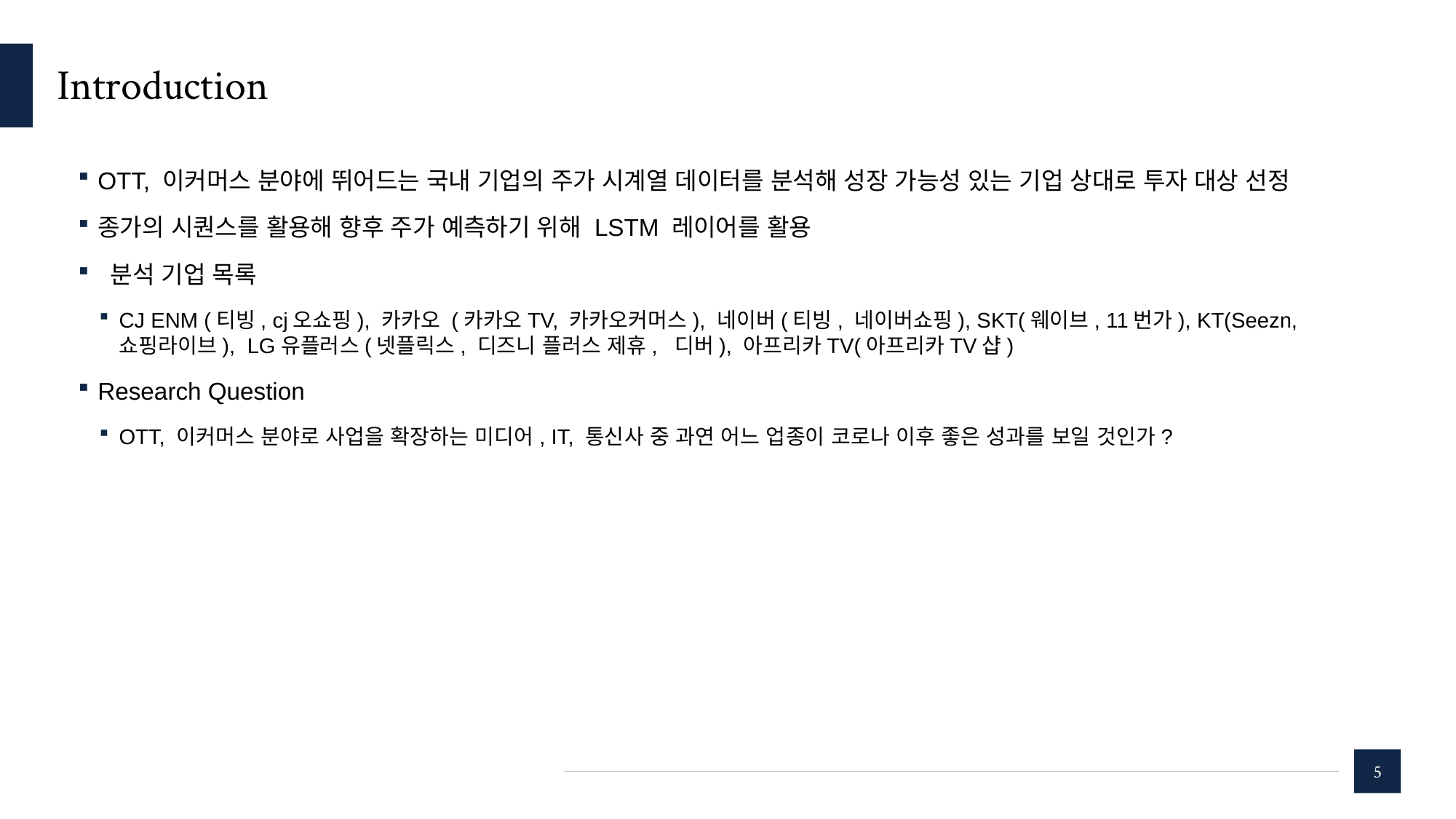

# Introduction
OTT, 이커머스 분야에 뛰어드는 국내 기업의 주가 시계열 데이터를 분석해 성장 가능성 있는 기업 상대로 투자 대상 선정
종가의 시퀀스를 활용해 향후 주가 예측하기 위해 LSTM 레이어를 활용
 분석 기업 목록
CJ ENM (티빙, cj오쇼핑), 카카오 (카카오TV, 카카오커머스), 네이버(티빙, 네이버쇼핑), SKT(웨이브, 11번가), KT(Seezn, 쇼핑라이브),  LG유플러스(넷플릭스, 디즈니 플러스 제휴,  디버), 아프리카TV(아프리카TV샵)
Research Question
OTT, 이커머스 분야로 사업을 확장하는 미디어, IT, 통신사 중 과연 어느 업종이 코로나 이후 좋은 성과를 보일 것인가?

5